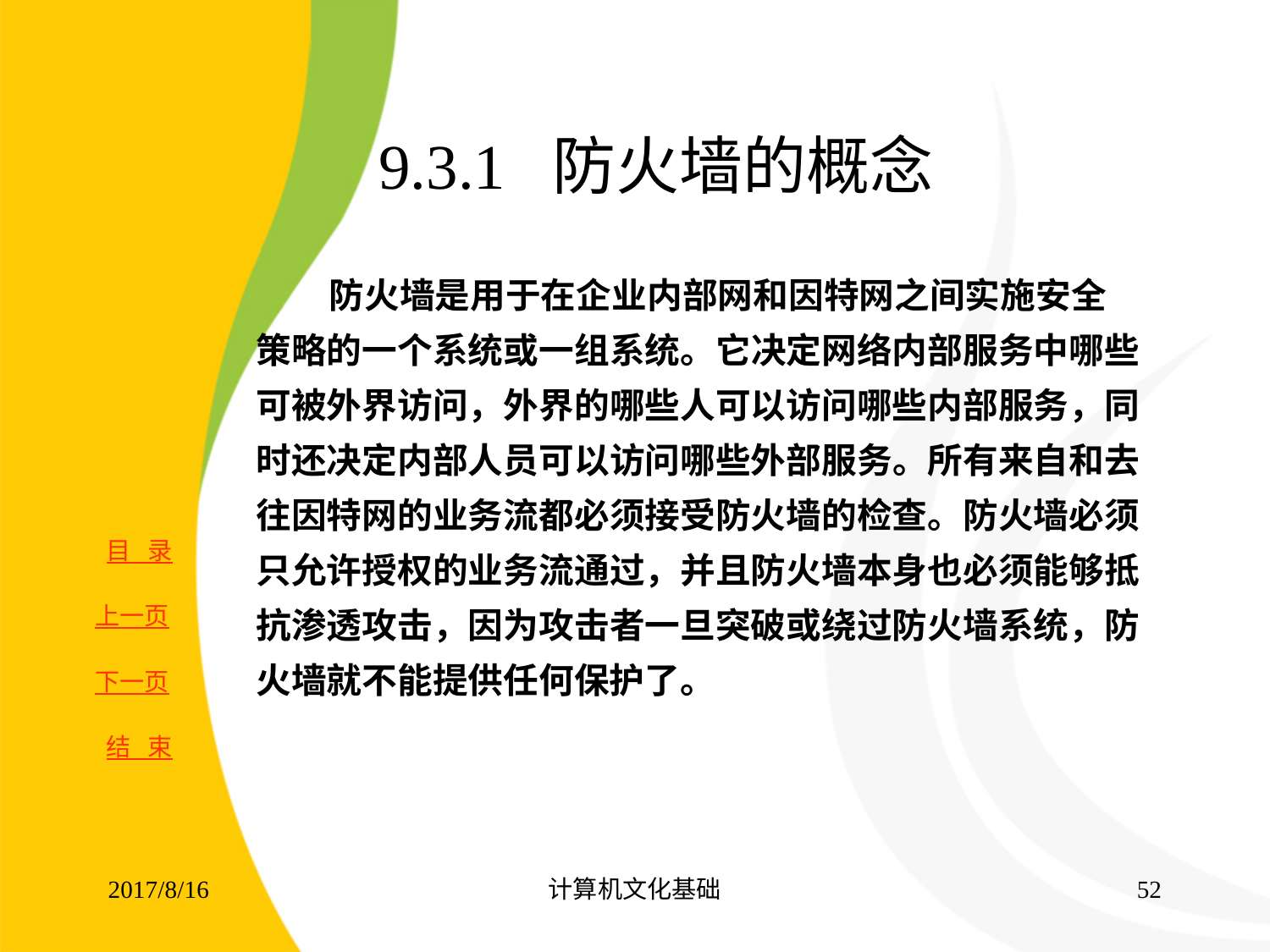

# 9.3.1  防火墙的概念
        防火墙是用于在企业内部网和因特网之间实施安全策略的一个系统或一组系统。它决定网络内部服务中哪些可被外界访问，外界的哪些人可以访问哪些内部服务，同时还决定内部人员可以访问哪些外部服务。所有来自和去往因特网的业务流都必须接受防火墙的检查。防火墙必须只允许授权的业务流通过，并且防火墙本身也必须能够抵抗渗透攻击，因为攻击者一旦突破或绕过防火墙系统，防火墙就不能提供任何保护了。
2017/8/16
计算机文化基础
52